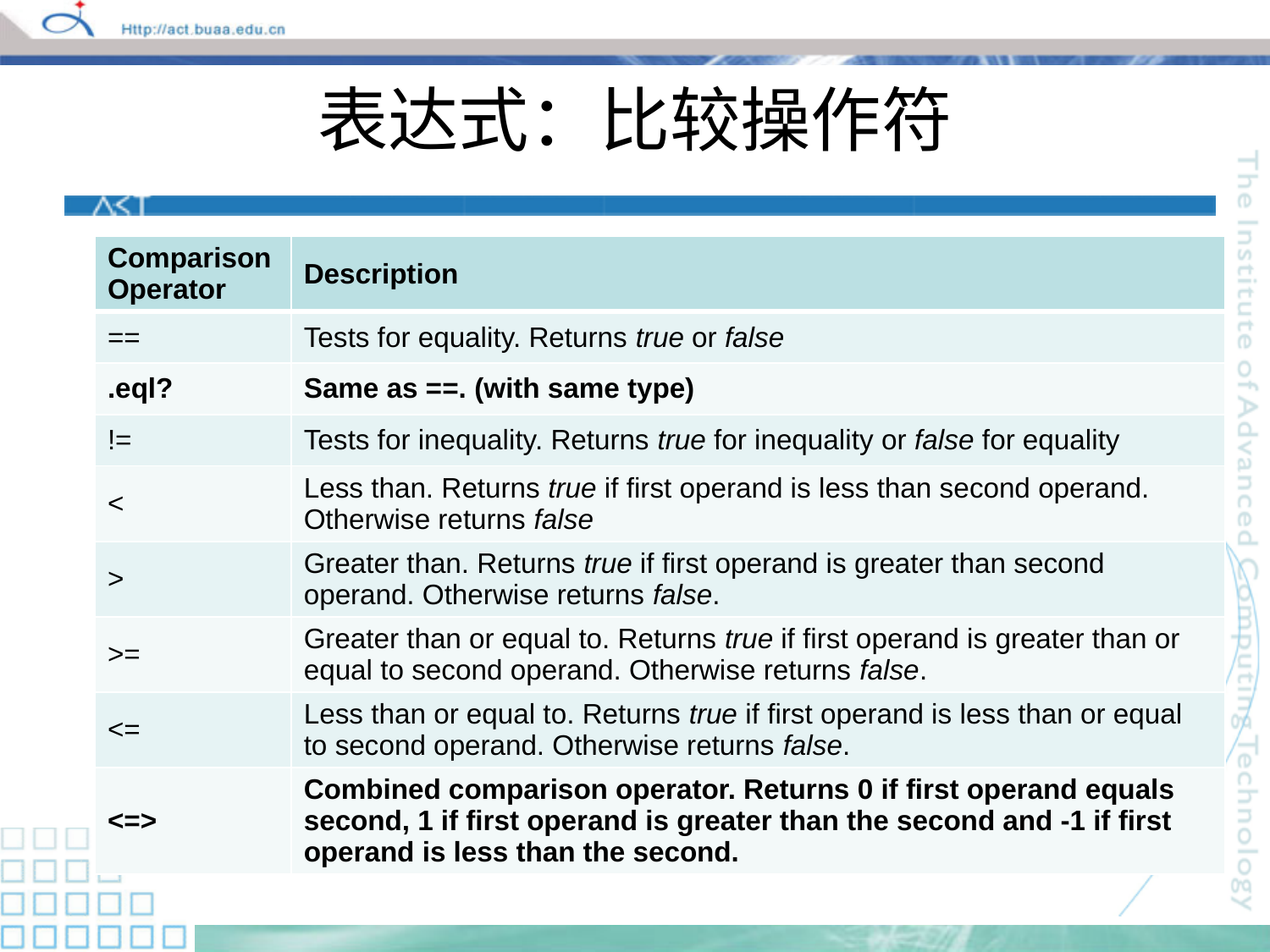

# 表达式：比较操作符
| Comparison Operator | Description |
| --- | --- |
| == | Tests for equality. Returns true or false |
| .eql? | Same as ==. (with same type) |
| != | Tests for inequality. Returns true for inequality or false for equality |
| < | Less than. Returns true if first operand is less than second operand. Otherwise returns false |
| > | Greater than. Returns true if first operand is greater than second operand. Otherwise returns false. |
| >= | Greater than or equal to. Returns true if first operand is greater than or equal to second operand. Otherwise returns false. |
| <= | Less than or equal to. Returns true if first operand is less than or equal to second operand. Otherwise returns false. |
| <=> | Combined comparison operator. Returns 0 if first operand equals second, 1 if first operand is greater than the second and -1 if first operand is less than the second. |